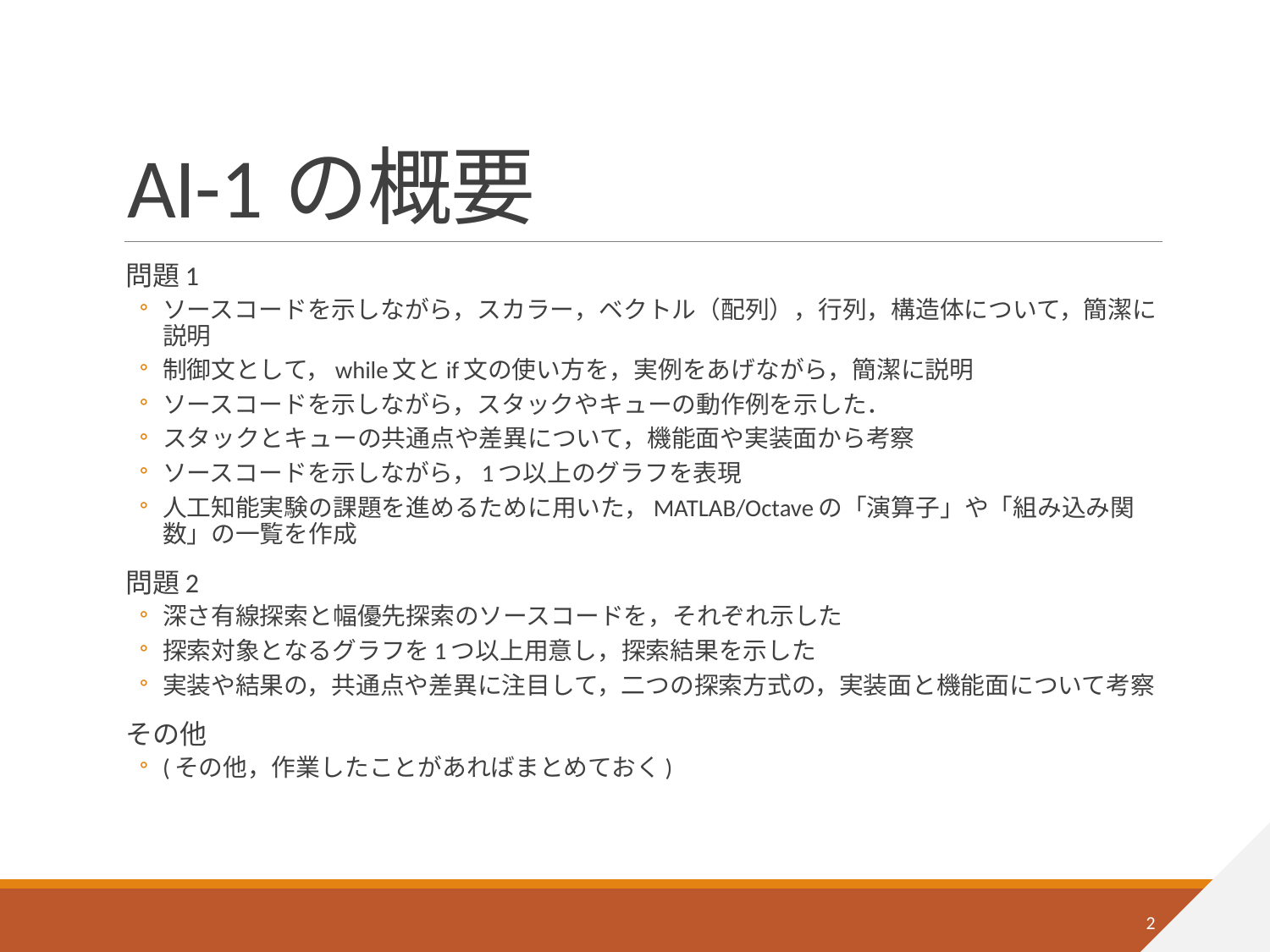

# AI-1の概要
問題1
ソースコードを示しながら，スカラー，ベクトル（配列），行列，構造体について，簡潔に説明
制御文として，while文とif文の使い方を，実例をあげながら，簡潔に説明
ソースコードを示しながら，スタックやキューの動作例を示した．
スタックとキューの共通点や差異について，機能面や実装面から考察
ソースコードを示しながら，1つ以上のグラフを表現
人工知能実験の課題を進めるために用いた，MATLAB/Octaveの「演算子」や「組み込み関数」の一覧を作成
問題2
深さ有線探索と幅優先探索のソースコードを，それぞれ示した
探索対象となるグラフを1つ以上用意し，探索結果を示した
実装や結果の，共通点や差異に注目して，二つの探索方式の，実装面と機能面について考察
その他
(その他，作業したことがあればまとめておく)
2